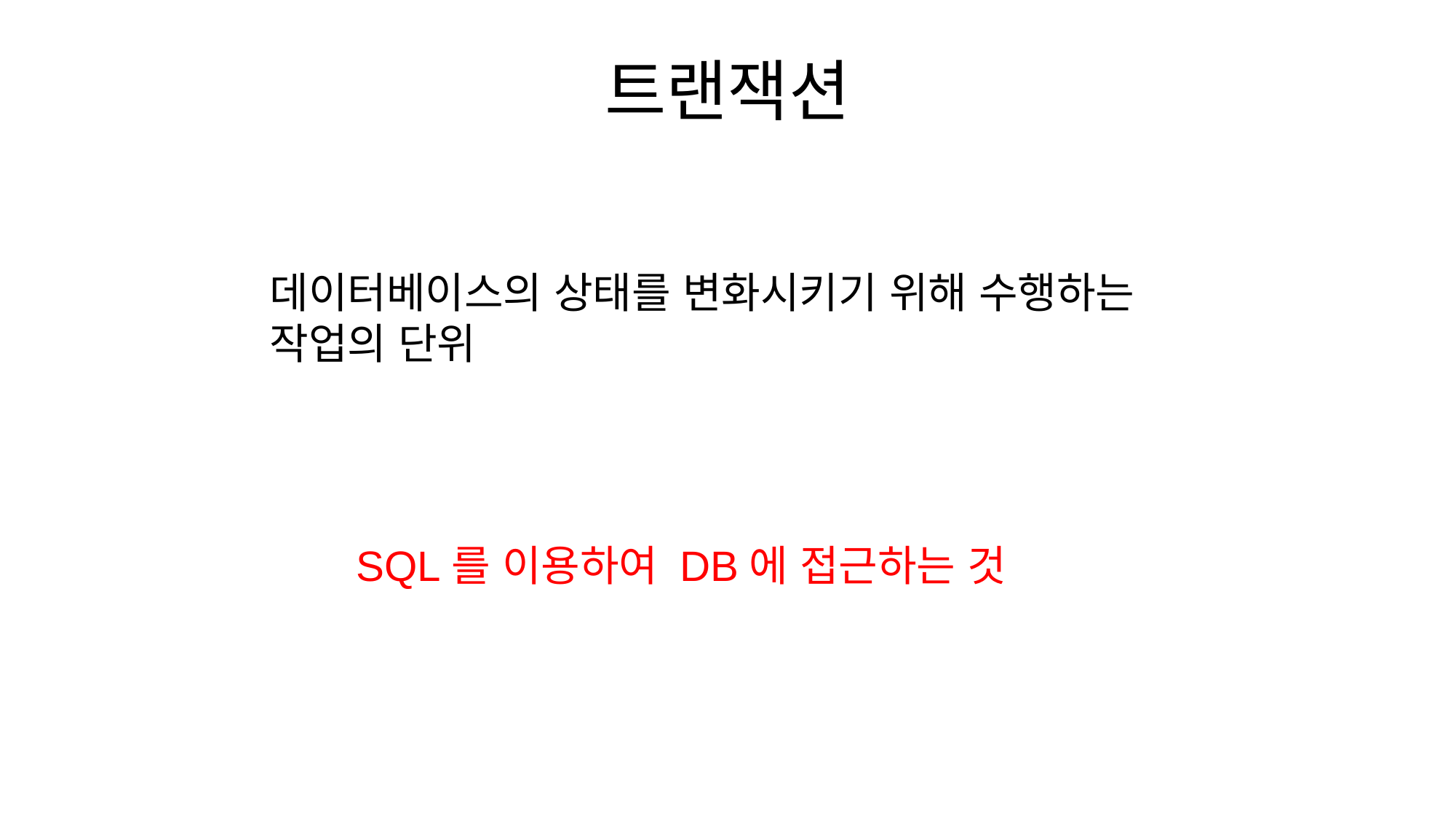

# 트랜잭션
데이터베이스의 상태를 변화시키기 위해 수행하는 작업의 단위

SQL를 이용하여 DB에 접근하는 것